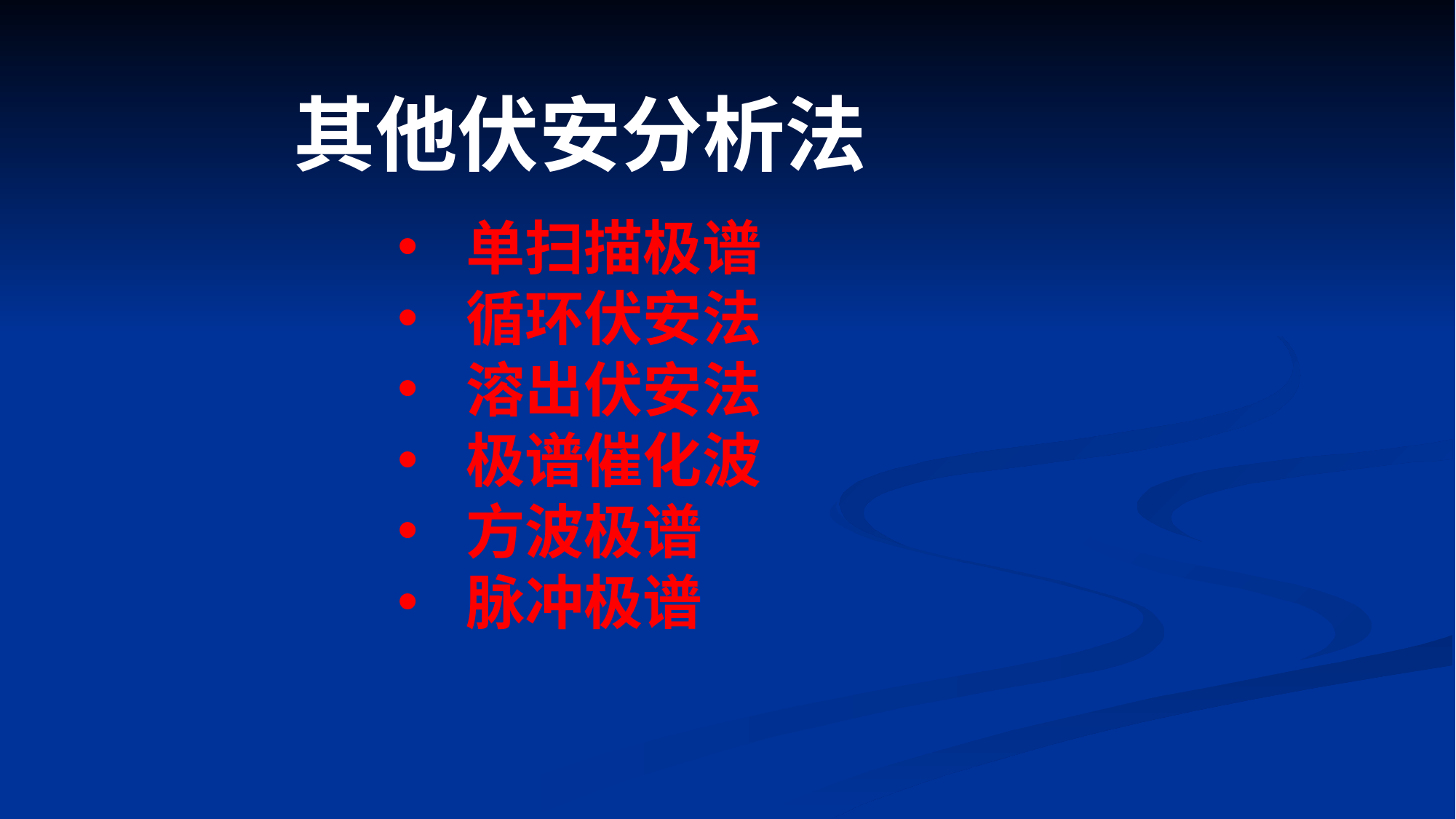

# 其他伏安分析法
单扫描极谱
循环伏安法
溶出伏安法
极谱催化波
方波极谱
脉冲极谱